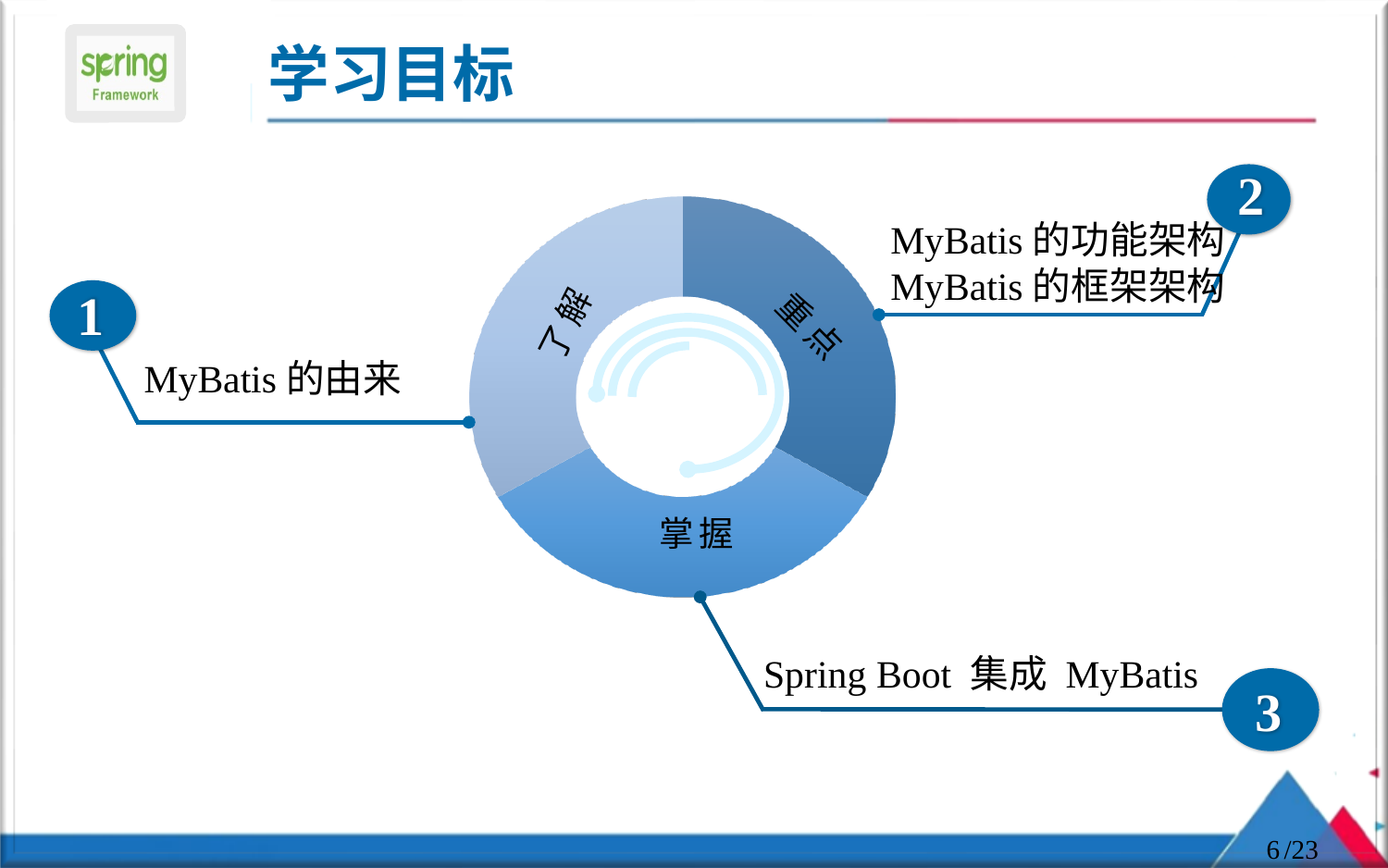

MyBatis的功能架构
MyBatis的框架架构
MyBatis的由来
Spring Boot 集成 MyBatis
6
/23